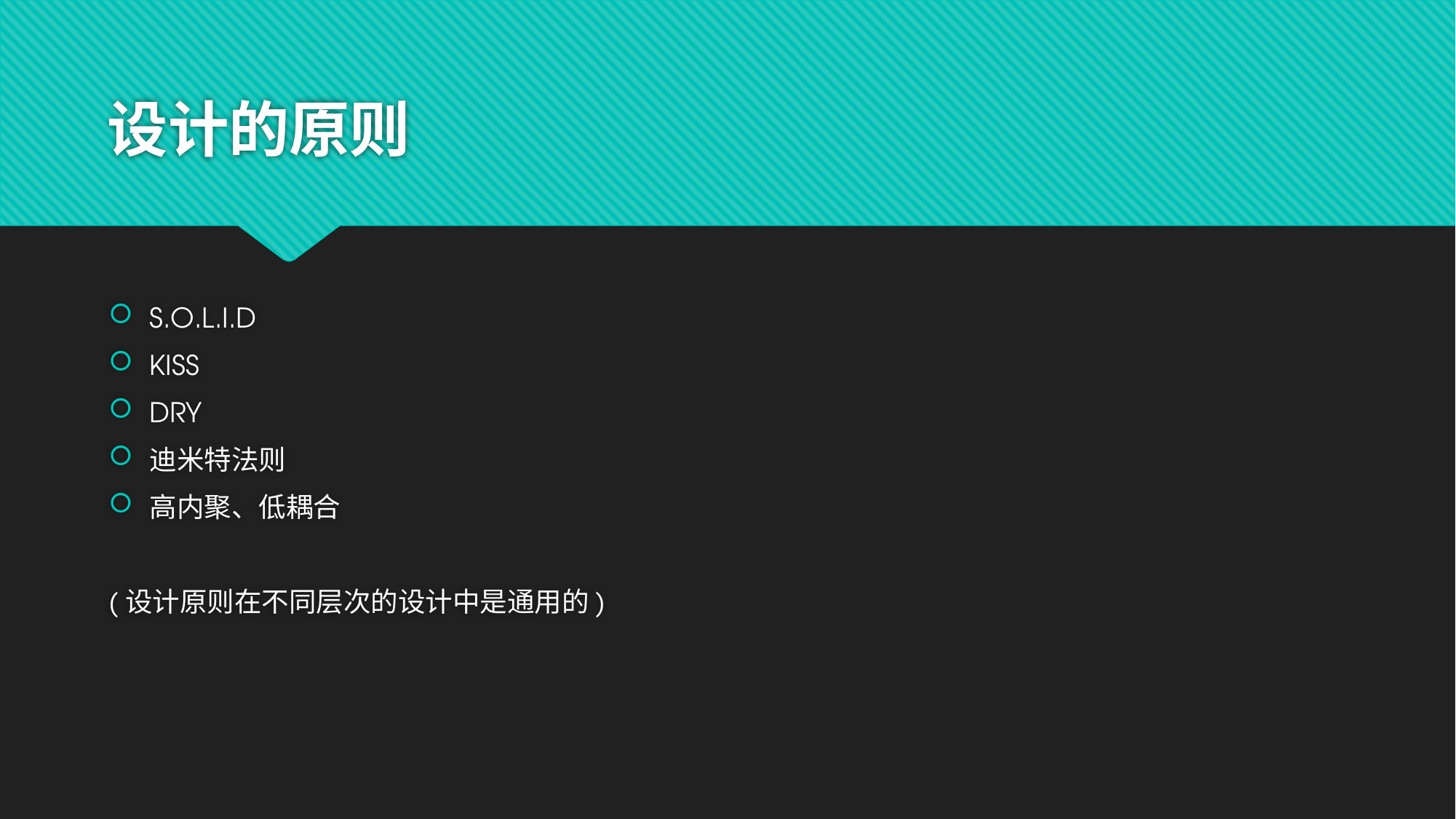

# 设计的原则
S.O.L.I.D
KISS
DRY
迪米特法则
高内聚、低耦合

(设计原则在不同层次的设计中是通用的)